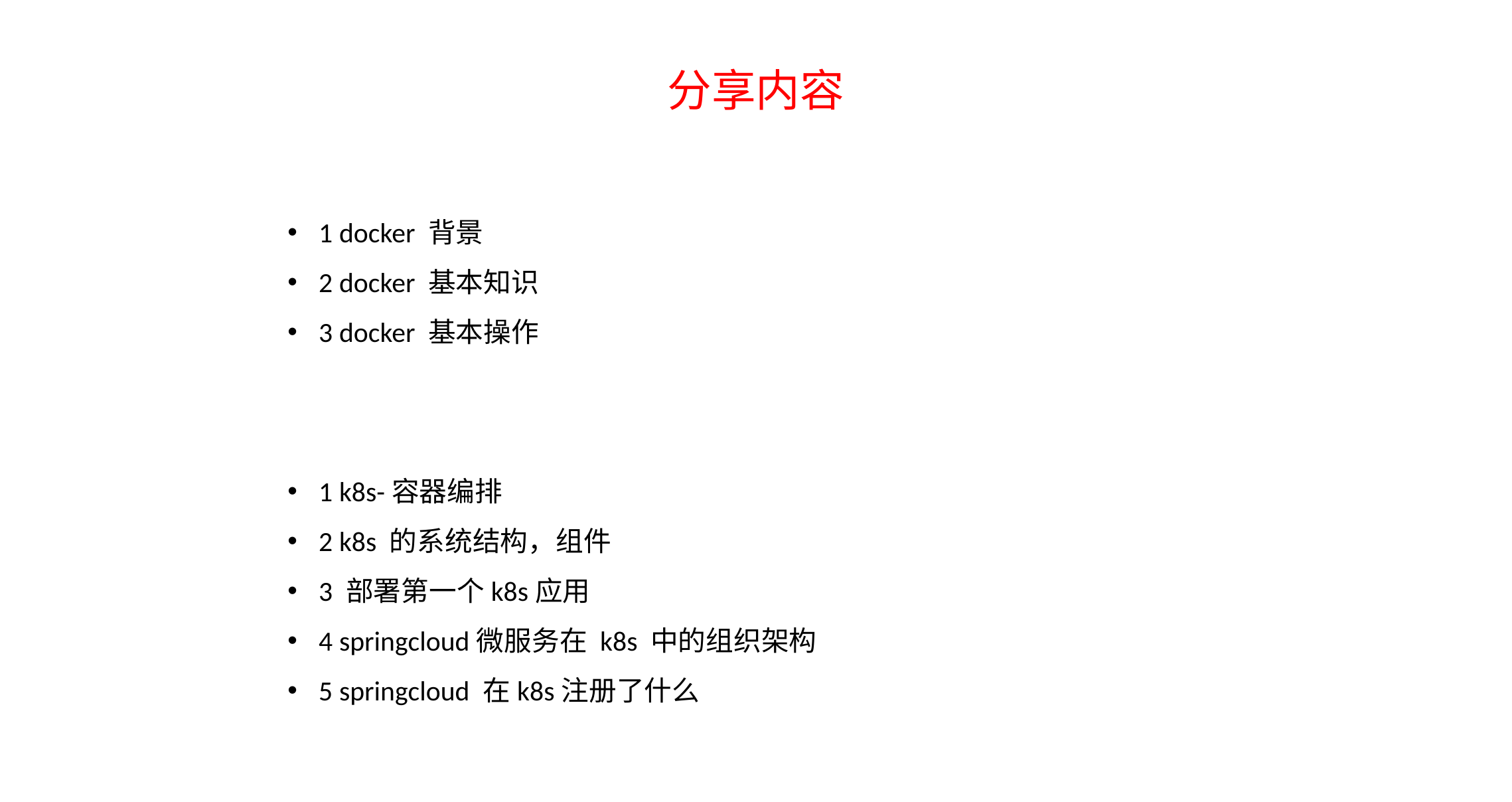

分享内容
1 docker 背景
2 docker 基本知识
3 docker 基本操作
1 k8s-容器编排
2 k8s 的系统结构，组件
3 部署第一个k8s应用
4 springcloud微服务在 k8s 中的组织架构
5 springcloud 在k8s注册了什么